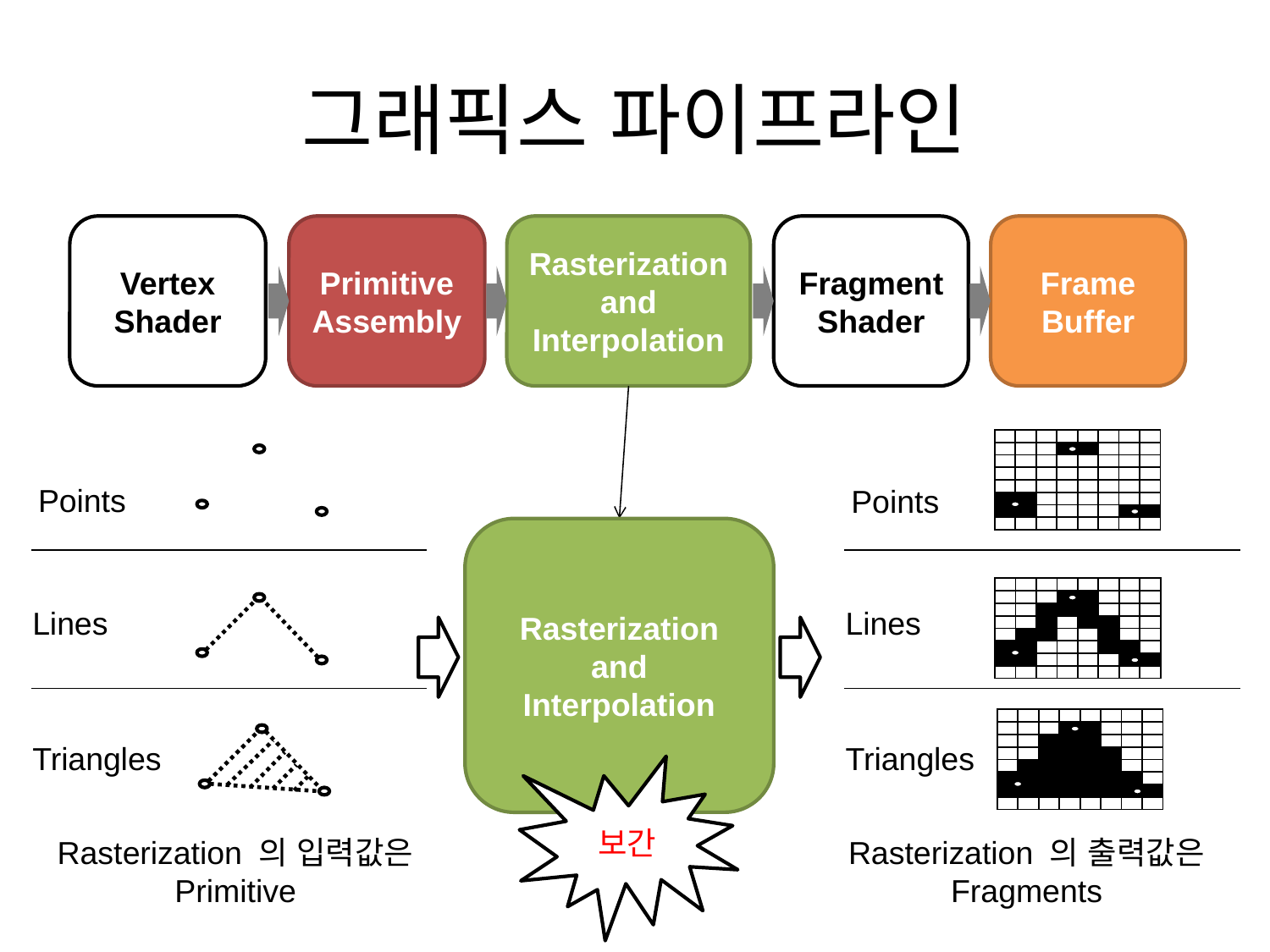

# 그래픽스 파이프라인
Vertex Shader
Primitive Assembly
Rasterization and Interpolation
Fragment Shader
Frame Buffer

|  |  |  |  |  |  |  |  |
| --- | --- | --- | --- | --- | --- | --- | --- |
|  |  |  |  |  |  |  |  |
|  |  |  |  |  |  |  |  |
|  |  |  |  |  |  |  |  |
|  |  |  |  |  |  |  |  |
|  |  |  |  |  |  |  |  |
|  |  |  |  |  |  |  |  |
|  |  |  |  |  |  |  |  |

Points
Points
Rasterization and Interpolation
|  |  |  |  |  |  |  |  |
| --- | --- | --- | --- | --- | --- | --- | --- |
|  |  |  |  |  |  |  |  |
|  |  |  |  |  |  |  |  |
|  |  |  |  |  |  |  |  |
|  |  |  |  |  |  |  |  |
|  |  |  |  |  |  |  |  |
|  |  |  |  |  |  |  |  |
|  |  |  |  |  |  |  |  |

Lines
Lines

|  |  |  |  |  |  |  |  |
| --- | --- | --- | --- | --- | --- | --- | --- |
|  |  |  |  |  |  |  |  |
|  |  |  |  |  |  |  |  |
|  |  |  |  |  |  |  |  |
|  |  |  |  |  |  |  |  |
|  |  |  |  |  |  |  |  |
|  |  |  |  |  |  |  |  |
|  |  |  |  |  |  |  |  |

Triangles
Triangles
보간
Rasterization 의 출력값은 Fragments
Rasterization 의 입력값은 Primitive